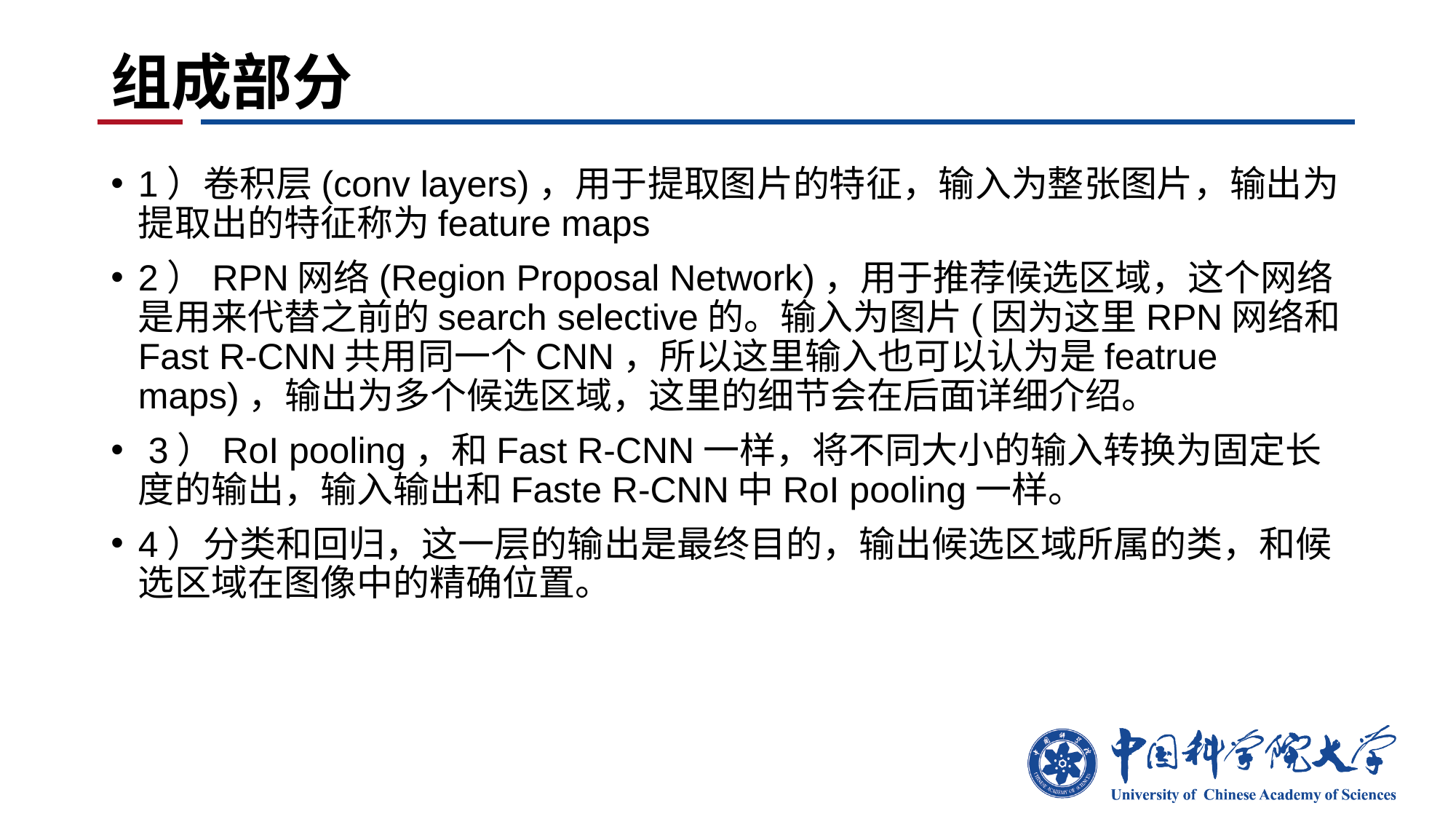

# 组成部分
1）卷积层(conv layers)，用于提取图片的特征，输入为整张图片，输出为提取出的特征称为feature maps
2）RPN网络(Region Proposal Network)，用于推荐候选区域，这个网络是用来代替之前的search selective的。输入为图片(因为这里RPN网络和Fast R-CNN共用同一个CNN，所以这里输入也可以认为是featrue maps)，输出为多个候选区域，这里的细节会在后面详细介绍。
 3）RoI pooling，和Fast R-CNN一样，将不同大小的输入转换为固定长度的输出，输入输出和Faste R-CNN中RoI pooling一样。
4）分类和回归，这一层的输出是最终目的，输出候选区域所属的类，和候选区域在图像中的精确位置。